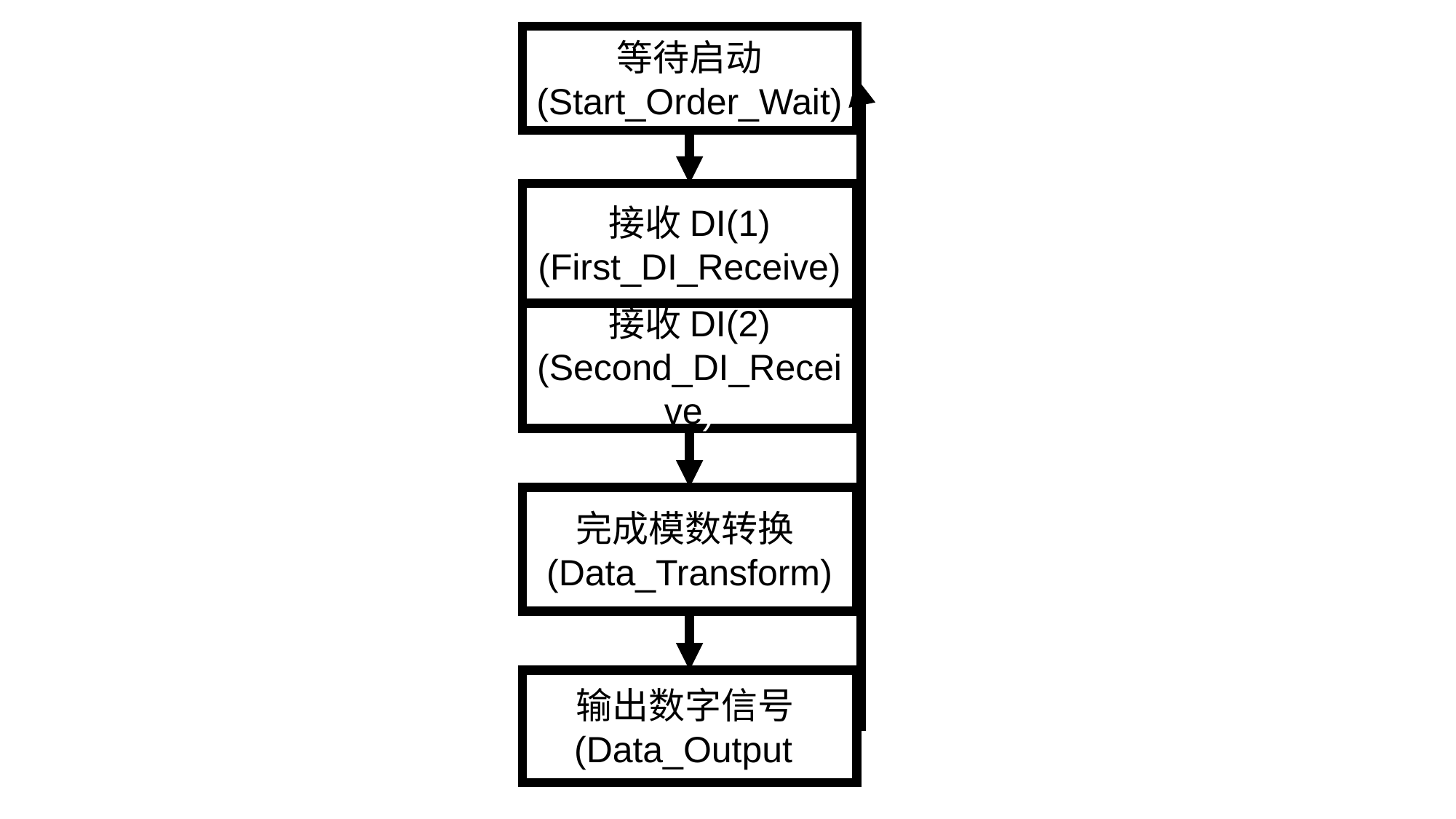

等待启动
(Start_Order_Wait)
接收DI(1)
(First_DI_Receive)
接收DI(2)
(Second_DI_Receive)
完成模数转换(Data_Transform)
输出数字信号(Data_Output)